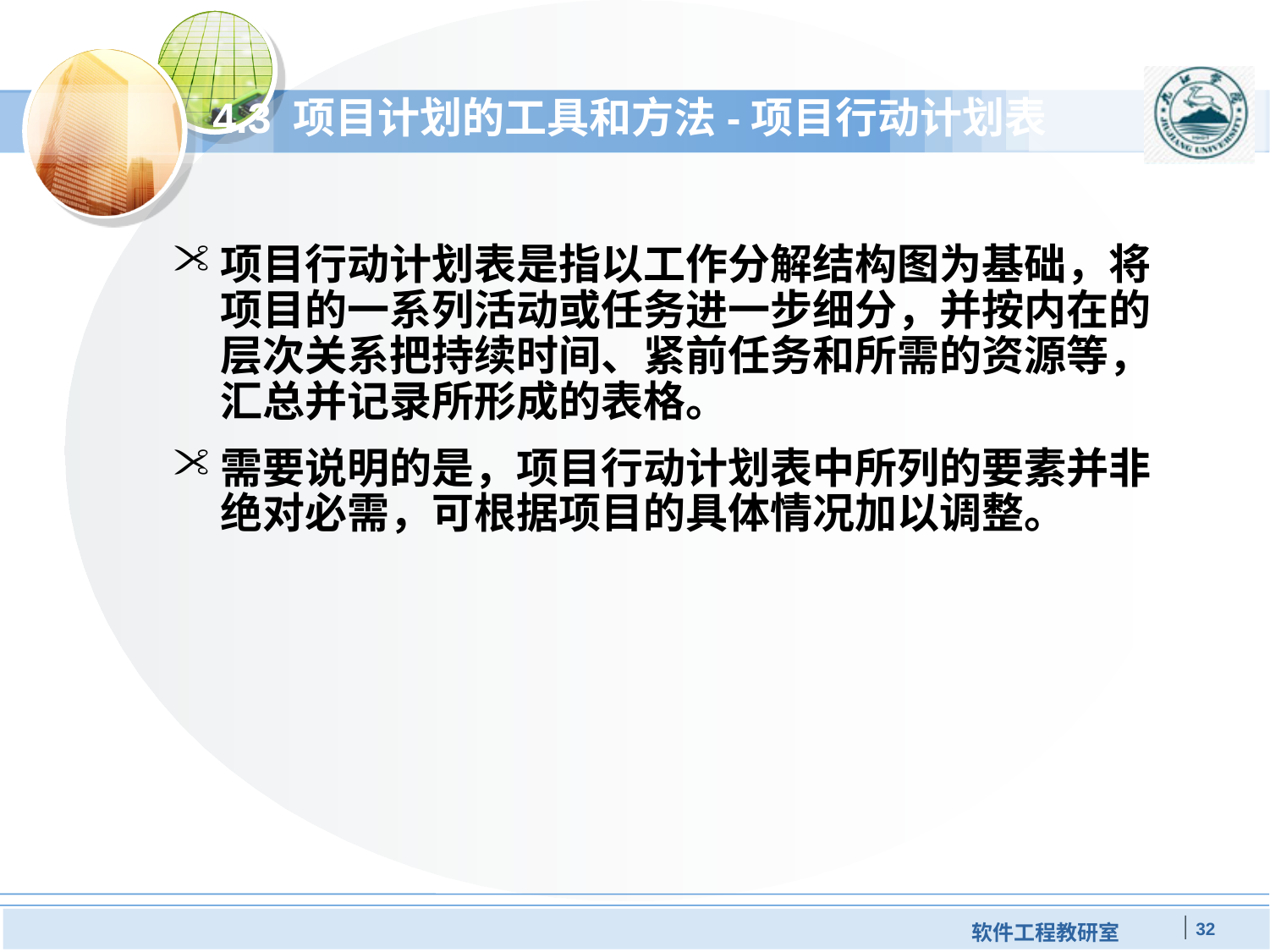

# 4.3 项目计划的工具和方法-项目行动计划表
项目行动计划表是指以工作分解结构图为基础，将项目的一系列活动或任务进一步细分，并按内在的层次关系把持续时间、紧前任务和所需的资源等，汇总并记录所形成的表格。
需要说明的是，项目行动计划表中所列的要素并非绝对必需，可根据项目的具体情况加以调整。